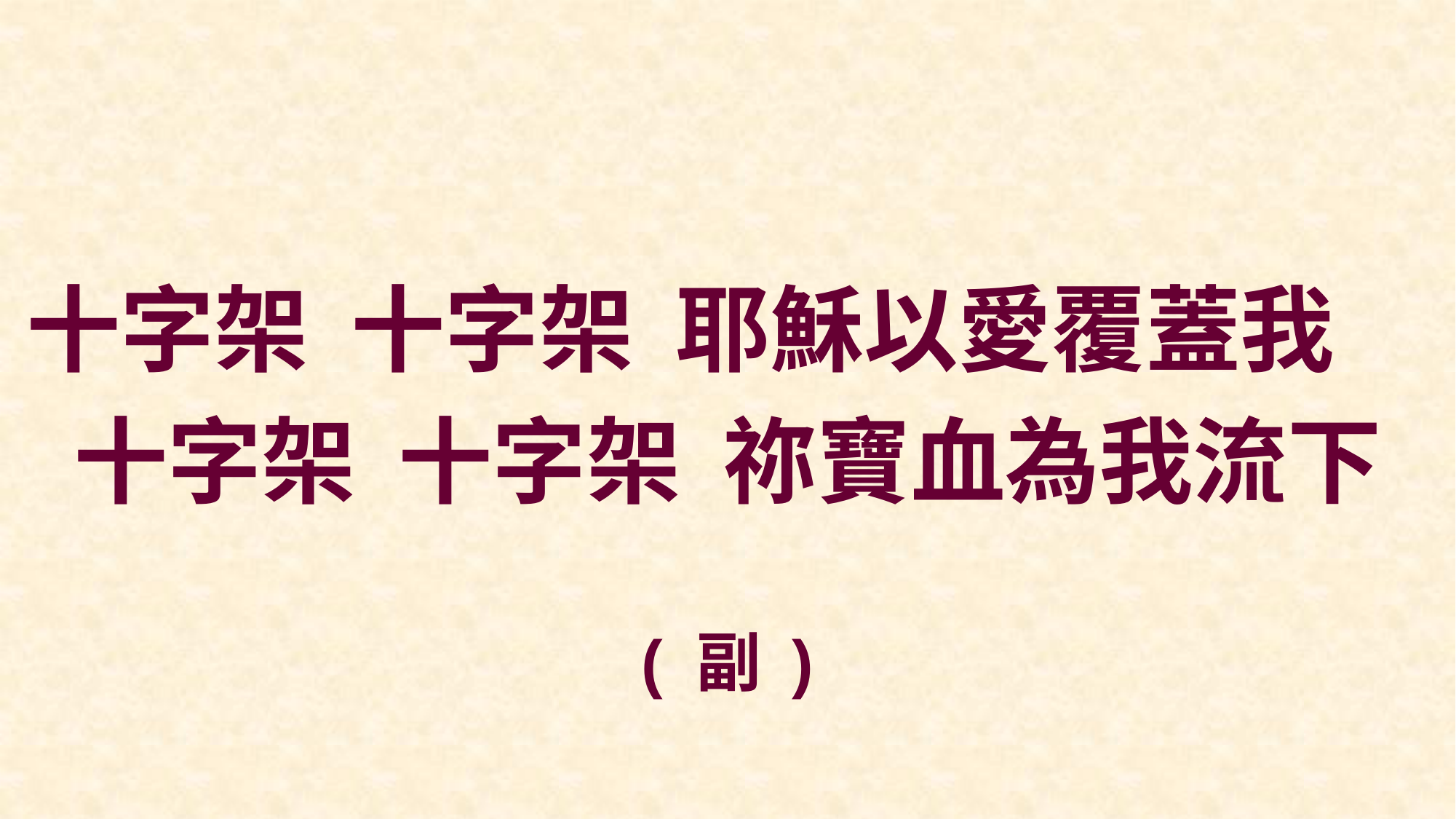

十字架  十字架  耶穌以愛覆蓋我
十字架  十字架  祢寶血為我流下
( 副 )